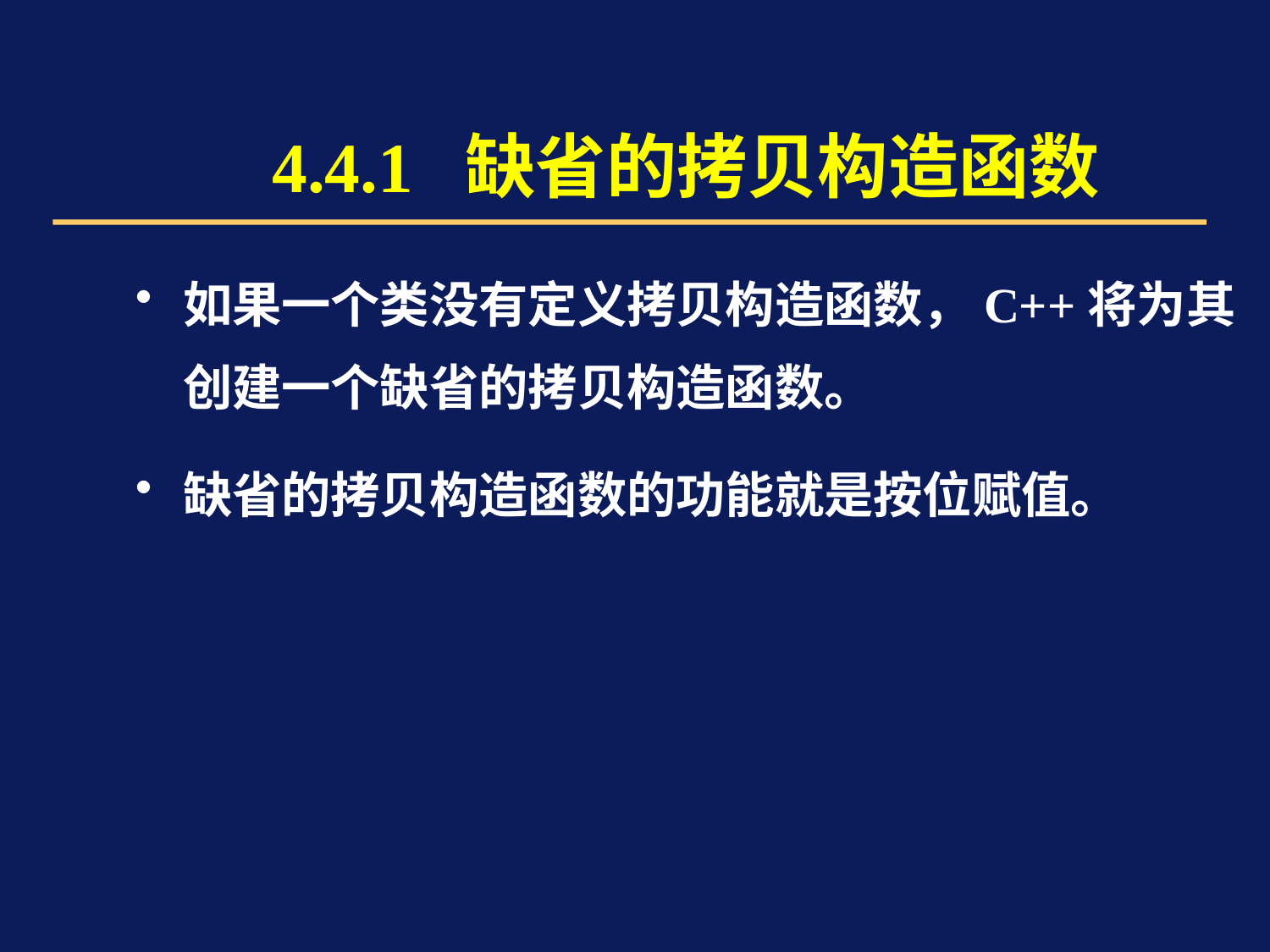

# 4.4.1  缺省的拷贝构造函数
如果一个类没有定义拷贝构造函数，C++将为其创建一个缺省的拷贝构造函数。
缺省的拷贝构造函数的功能就是按位赋值。
32